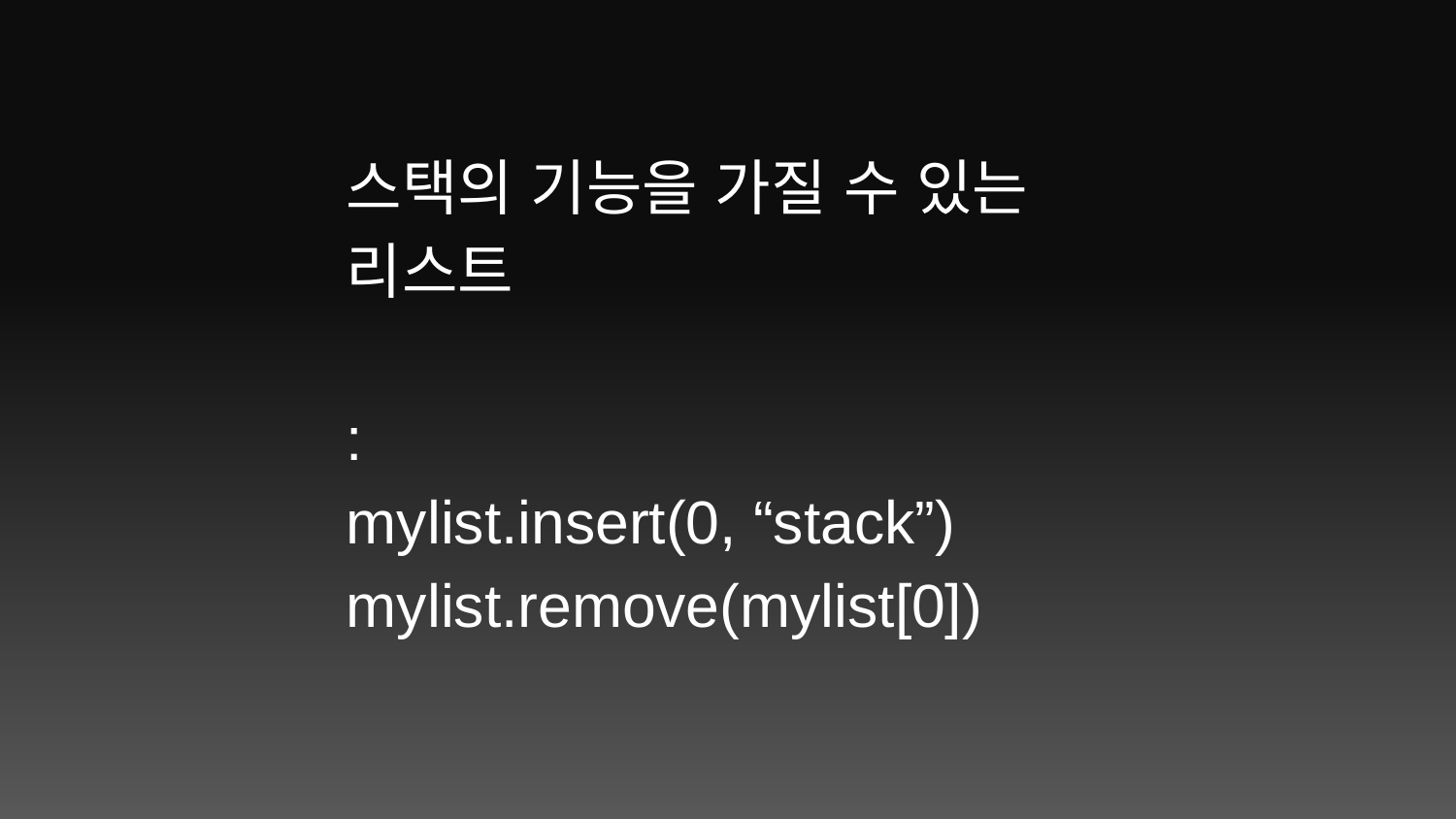

스택의 기능을 가질 수 있는 리스트

:
mylist.insert(0, “stack”)
mylist.remove(mylist[0])